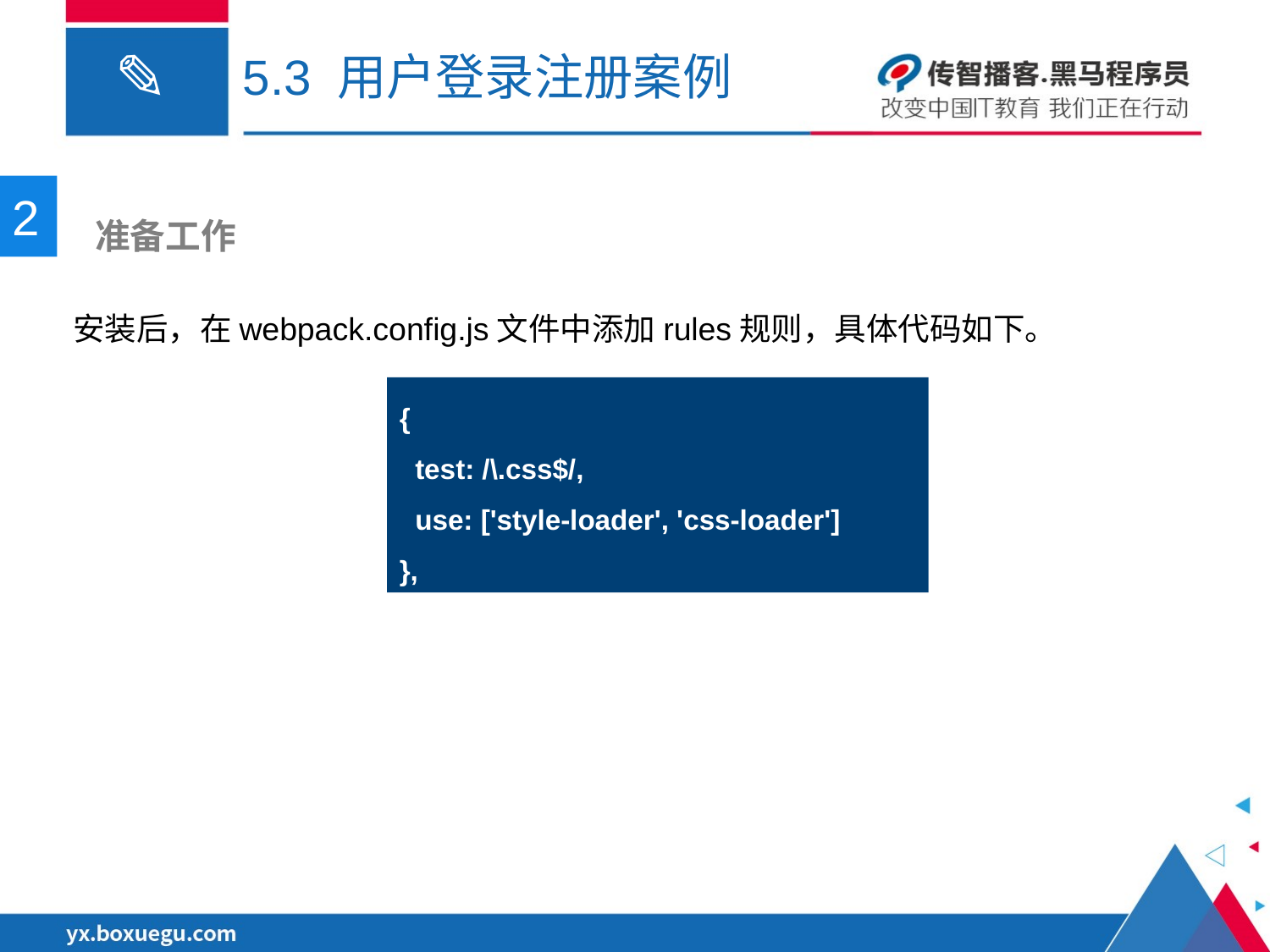

# 5.3 用户登录注册案例

2
  准备工作
安装后，在webpack.config.js文件中添加rules规则，具体代码如下。
{
  test: /\.css$/,
  use: ['style-loader', 'css-loader']
},